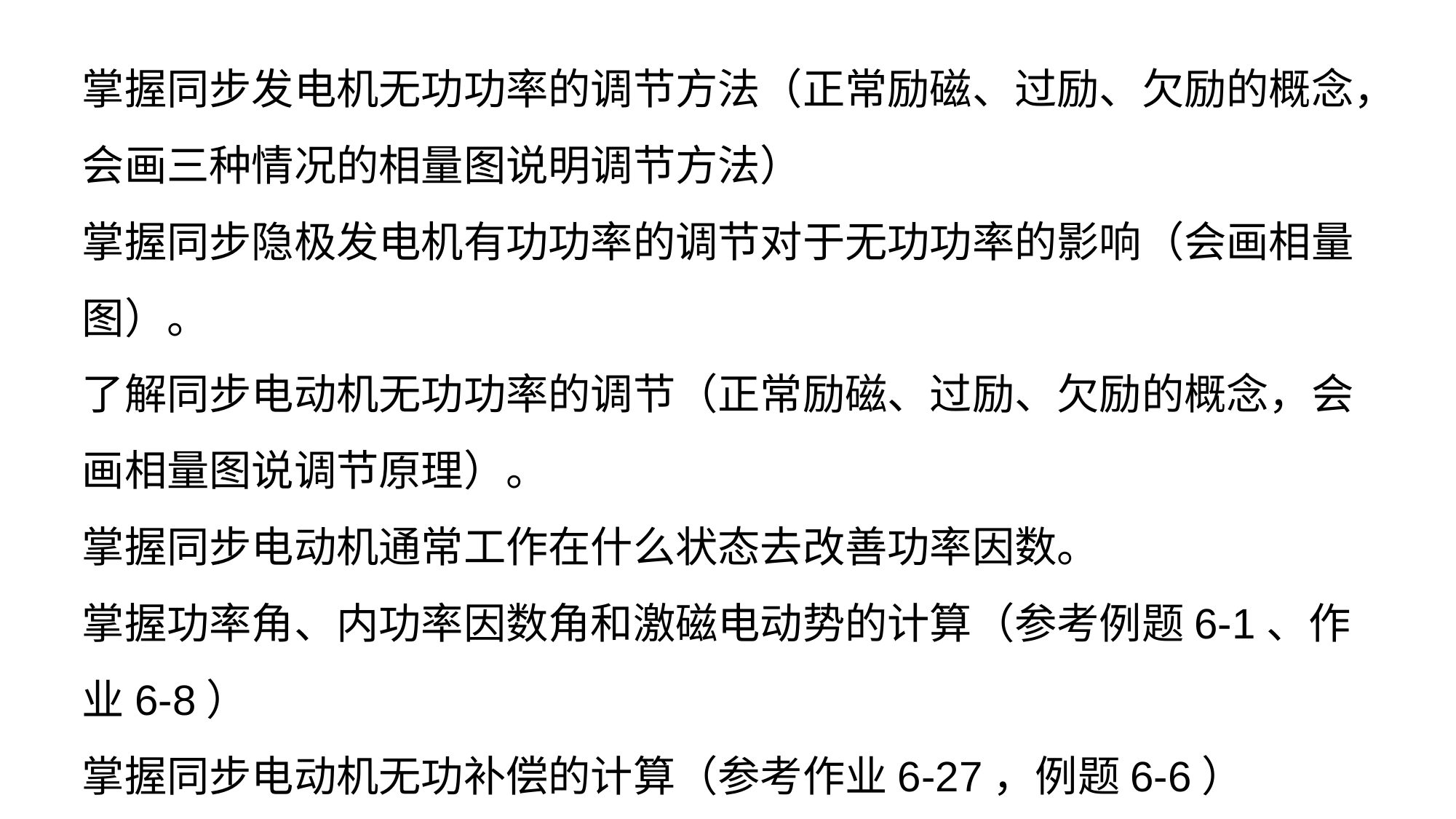

掌握同步发电机无功功率的调节方法（正常励磁、过励、欠励的概念，会画三种情况的相量图说明调节方法）
掌握同步隐极发电机有功功率的调节对于无功功率的影响（会画相量图）。
了解同步电动机无功功率的调节（正常励磁、过励、欠励的概念，会画相量图说调节原理）。
掌握同步电动机通常工作在什么状态去改善功率因数。
掌握功率角、内功率因数角和激磁电动势的计算（参考例题6-1、作业6-8）
掌握同步电动机无功补偿的计算（参考作业6-27，例题6-6）